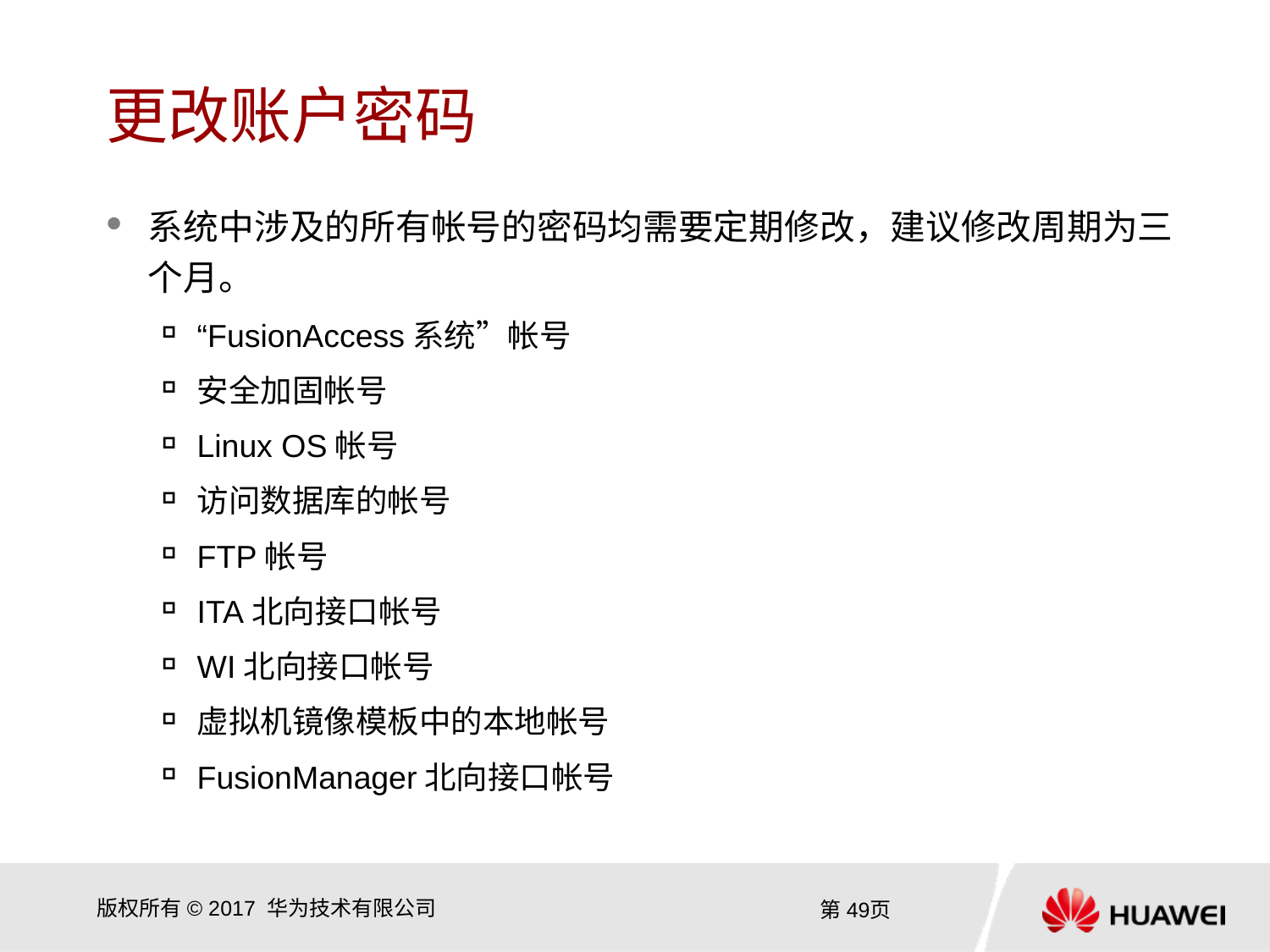

# 更改账户密码
系统中涉及的所有帐号的密码均需要定期修改，建议修改周期为三个月。
“FusionAccess系统”帐号
安全加固帐号
Linux OS帐号
访问数据库的帐号
FTP帐号
ITA北向接口帐号
WI北向接口帐号
虚拟机镜像模板中的本地帐号
FusionManager北向接口帐号